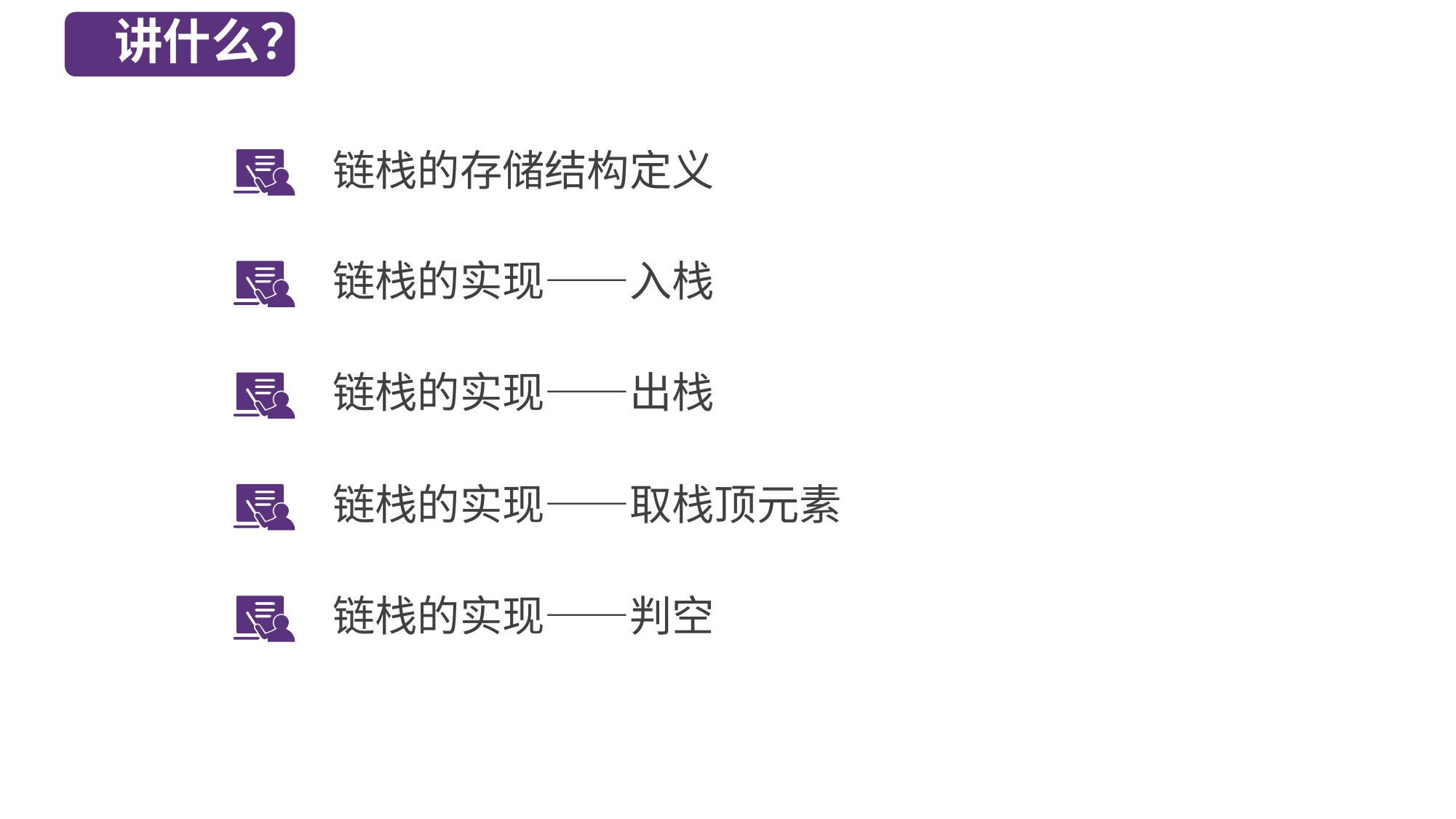

讲什么？

链栈的存储结构定义

链栈的实现——入栈

链栈的实现——出栈

链栈的实现——取栈顶元素

链栈的实现——判空